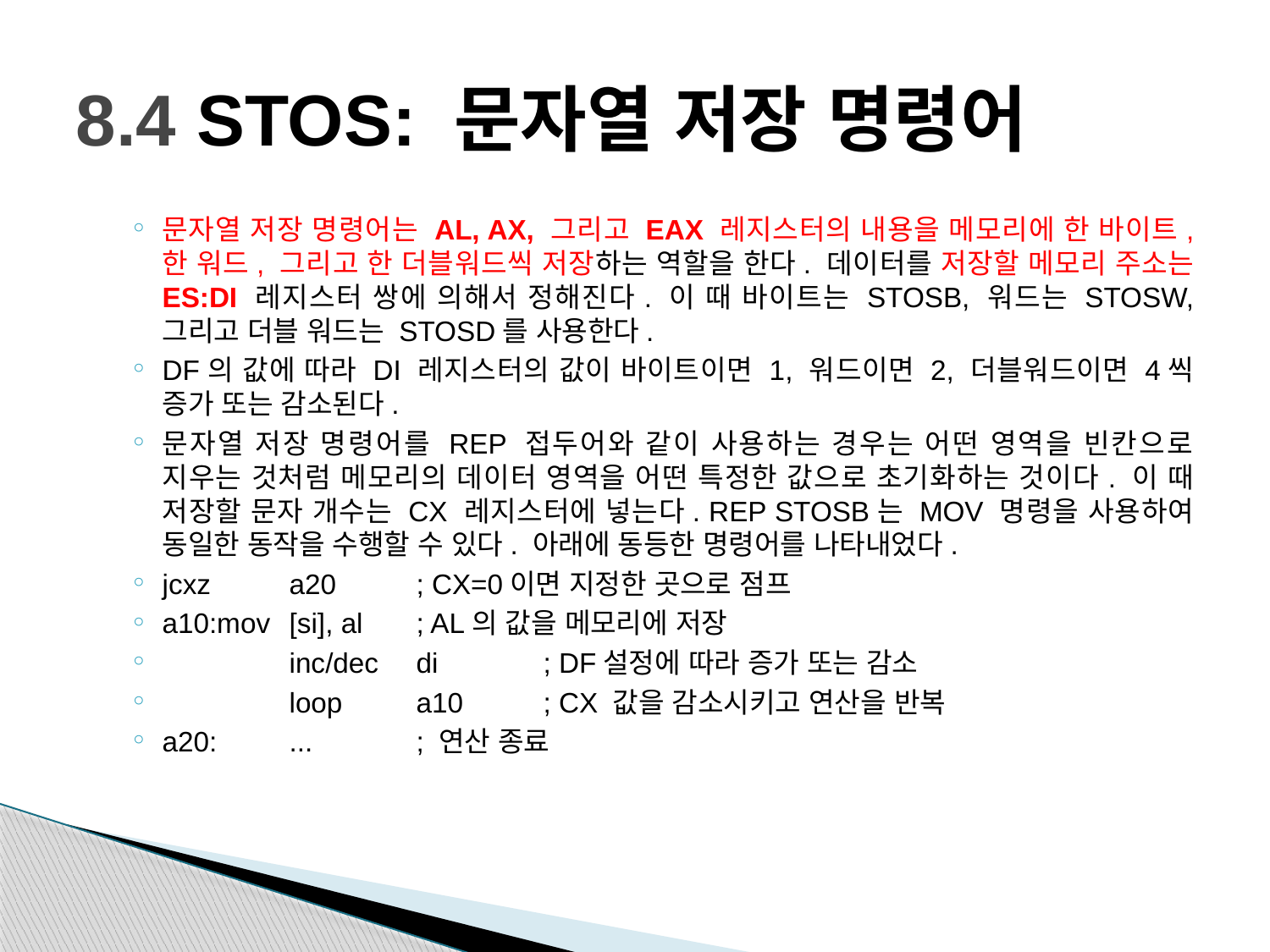

# 8.4 STOS: 문자열 저장 명령어
문자열 저장 명령어는 AL, AX, 그리고 EAX 레지스터의 내용을 메모리에 한 바이트, 한 워드, 그리고 한 더블워드씩 저장하는 역할을 한다. 데이터를 저장할 메모리 주소는 ES:DI 레지스터 쌍에 의해서 정해진다. 이 때 바이트는 STOSB, 워드는 STOSW, 그리고 더블 워드는 STOSD를 사용한다.
DF의 값에 따라 DI 레지스터의 값이 바이트이면 1, 워드이면 2, 더블워드이면 4씩 증가 또는 감소된다.
문자열 저장 명령어를 REP 접두어와 같이 사용하는 경우는 어떤 영역을 빈칸으로 지우는 것처럼 메모리의 데이터 영역을 어떤 특정한 값으로 초기화하는 것이다. 이 때 저장할 문자 개수는 CX 레지스터에 넣는다. REP STOSB는 MOV 명령을 사용하여 동일한 동작을 수행할 수 있다. 아래에 동등한 명령어를 나타내었다.
jcxz	a20	; CX=0이면 지정한 곳으로 점프
a10:mov	[si], al	; AL의 값을 메모리에 저장
	inc/dec	di	; DF설정에 따라 증가 또는 감소
	loop	a10	; CX 값을 감소시키고 연산을 반복
a20:	...	; 연산 종료